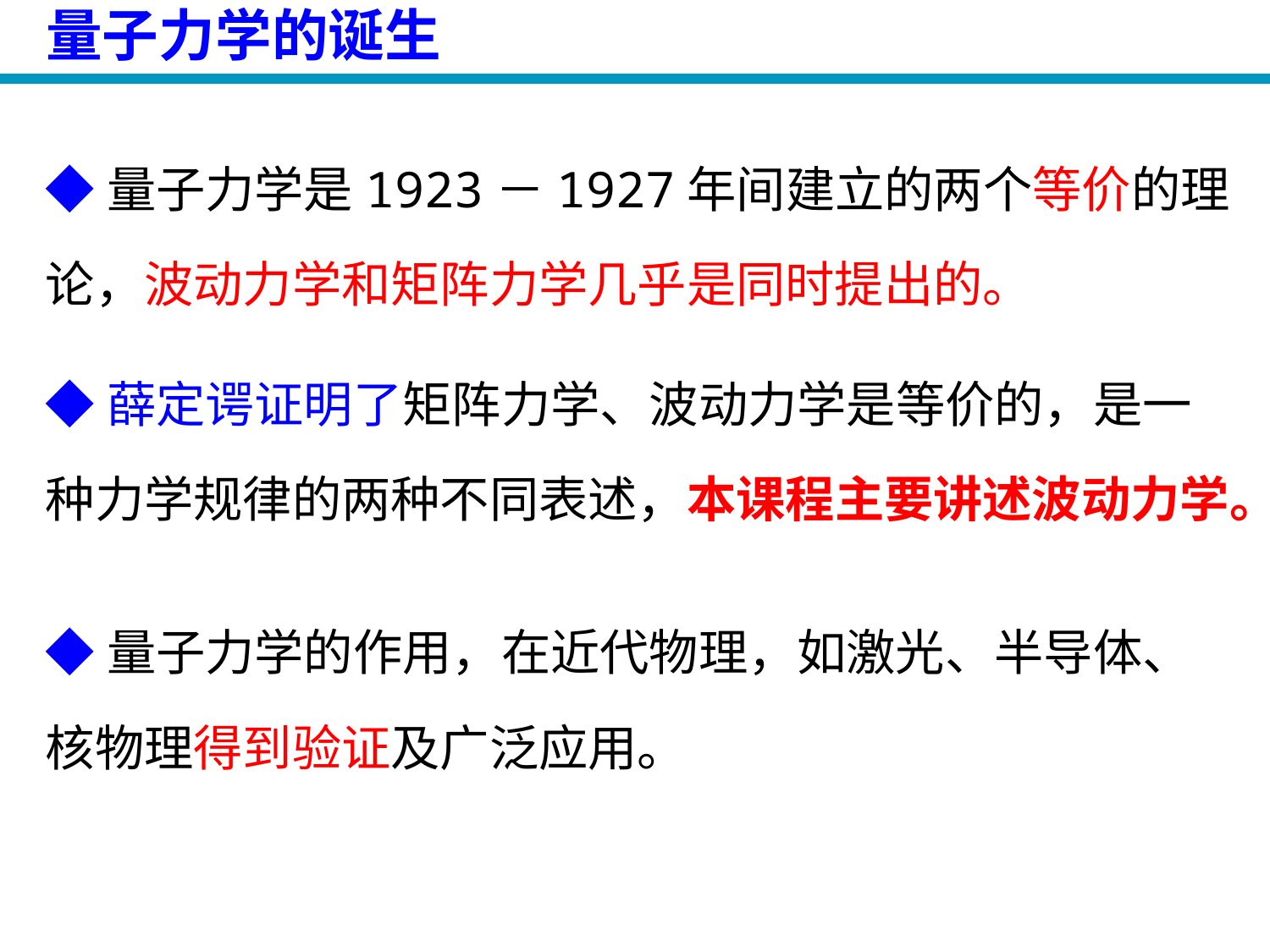

# 量子力学的诞生
◆量子力学是1923－1927年间建立的两个等价的理论，波动力学和矩阵力学几乎是同时提出的。
◆薛定谔证明了矩阵力学、波动力学是等价的，是一种力学规律的两种不同表述，本课程主要讲述波动力学。
◆量子力学的作用，在近代物理，如激光、半导体、核物理得到验证及广泛应用。